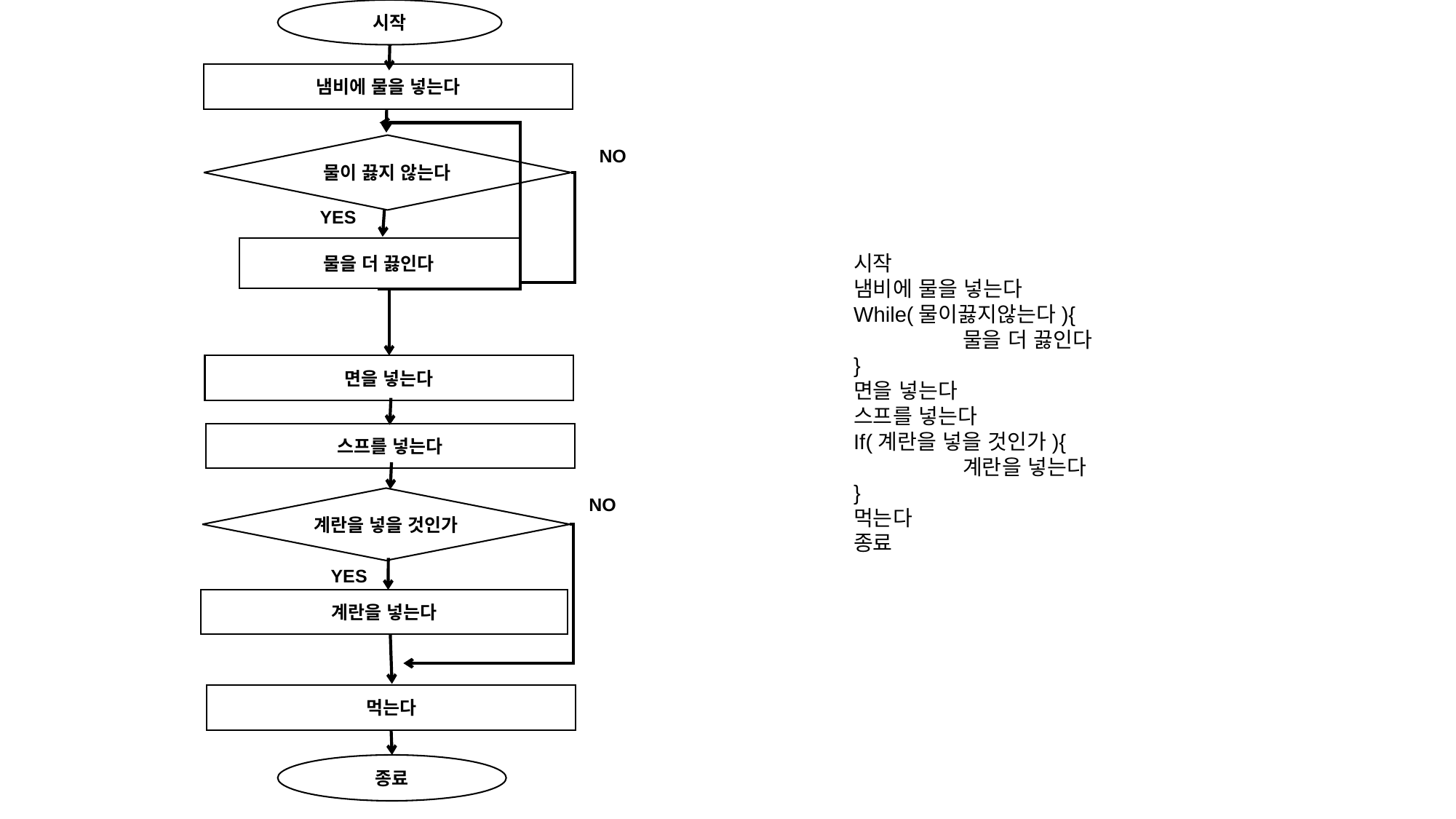

시작
냄비에 물을 넣는다
물이 끓지 않는다
NO
YES
물을 더 끓인다
시작
냄비에 물을 넣는다
While(물이끓지않는다){
	물을 더 끓인다
}
면을 넣는다
스프를 넣는다
If(계란을 넣을 것인가){
	계란을 넣는다
}
먹는다
종료
면을 넣는다
스프를 넣는다
계란을 넣을 것인가
NO
YES
계란을 넣는다
먹는다
종료